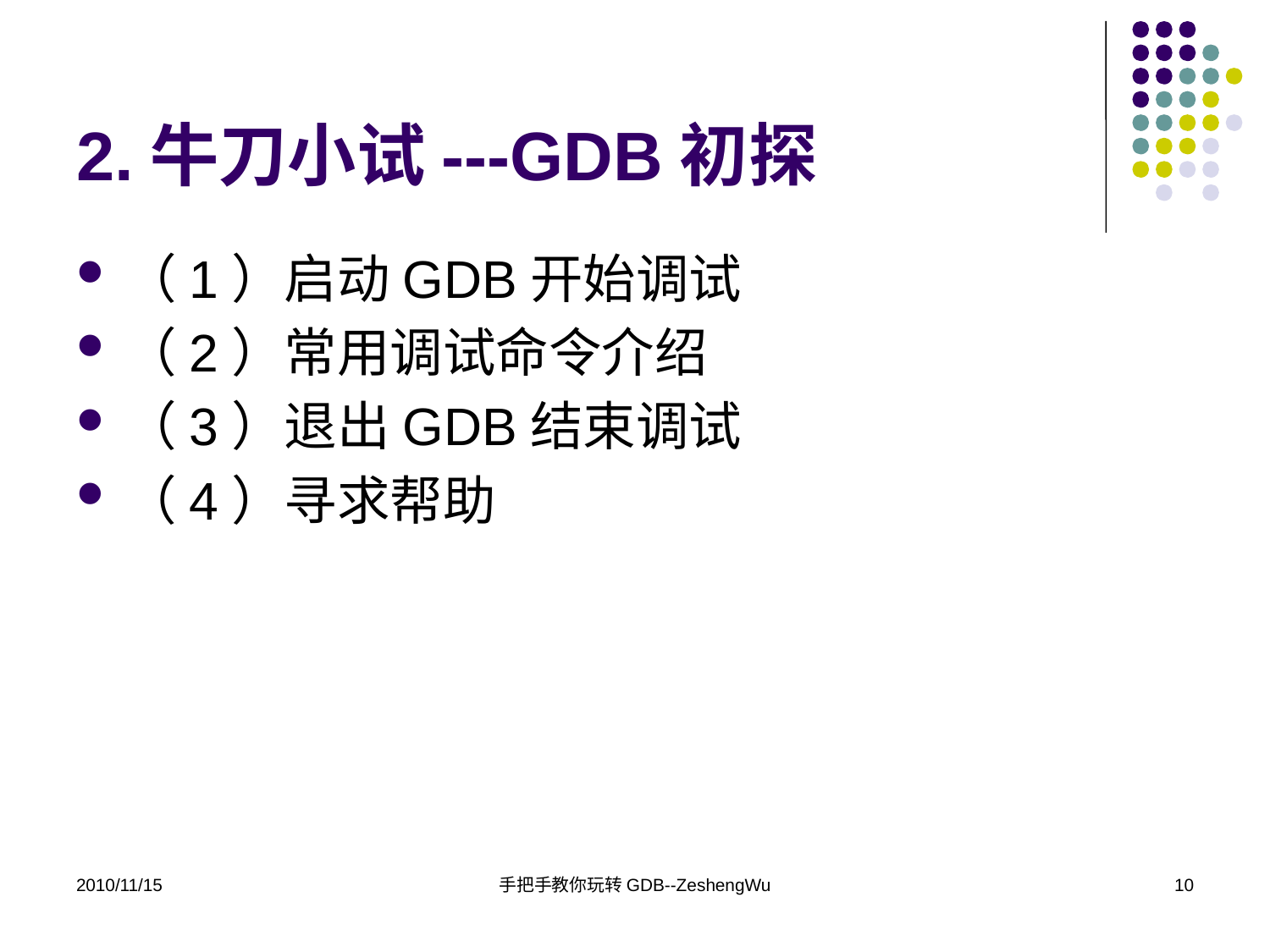

# 2.牛刀小试---GDB初探
（1）启动GDB开始调试
（2）常用调试命令介绍
（3）退出GDB结束调试
（4）寻求帮助
2010/11/15
手把手教你玩转GDB--ZeshengWu
10